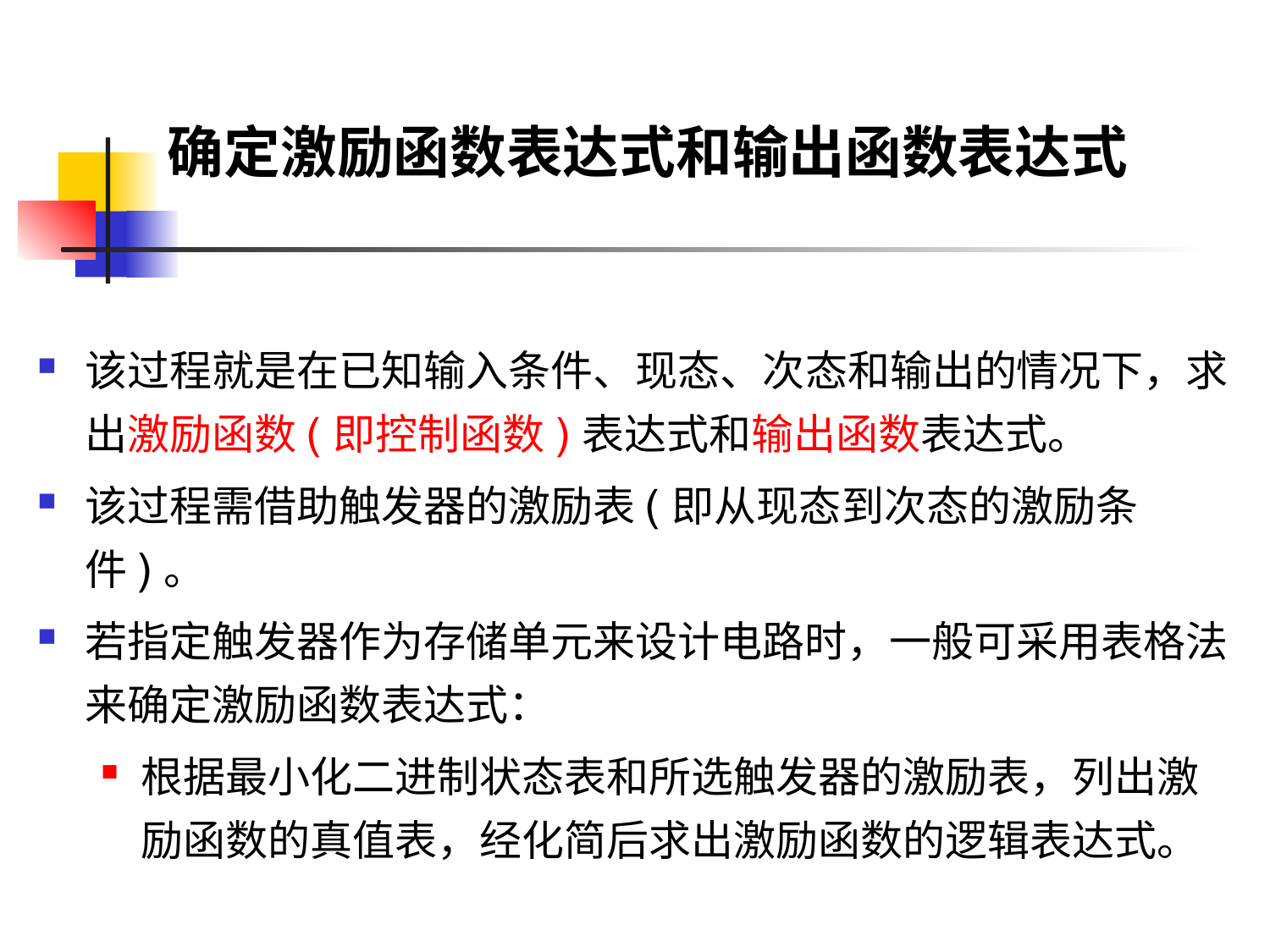

# 确定激励函数表达式和输出函数表达式
该过程就是在已知输入条件、现态、次态和输出的情况下，求出激励函数(即控制函数)表达式和输出函数表达式。
该过程需借助触发器的激励表(即从现态到次态的激励条件)。
若指定触发器作为存储单元来设计电路时，一般可采用表格法来确定激励函数表达式：
根据最小化二进制状态表和所选触发器的激励表，列出激励函数的真值表，经化简后求出激励函数的逻辑表达式。